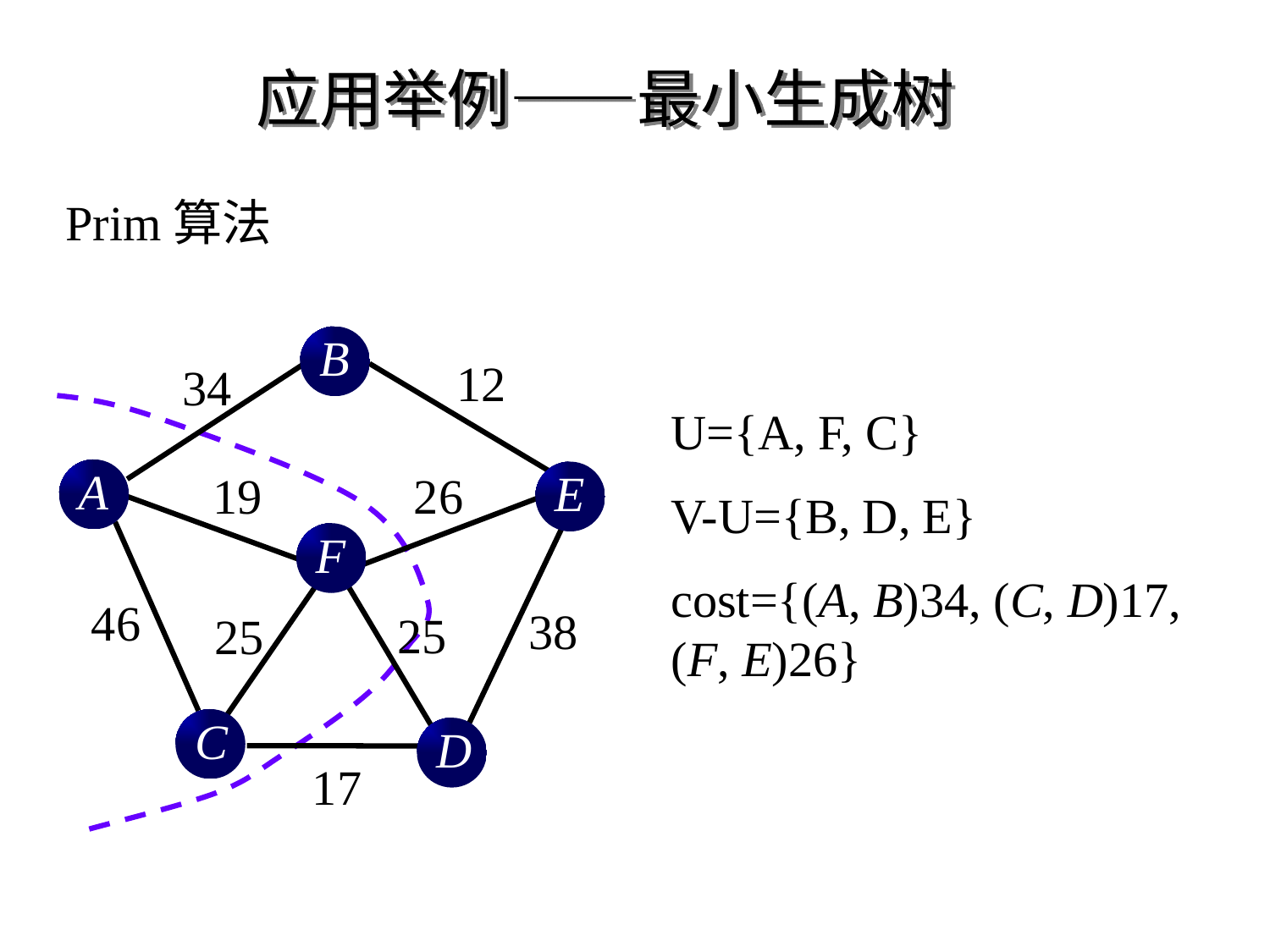

应用举例——最小生成树
Prim算法
B

12
34

U={A, F, C}
V-U={B, D, E}
cost={(A, B)34, (C, D)17,
(F, E)26}

A

E

19
26

F

46
38
25
25
C

D

17